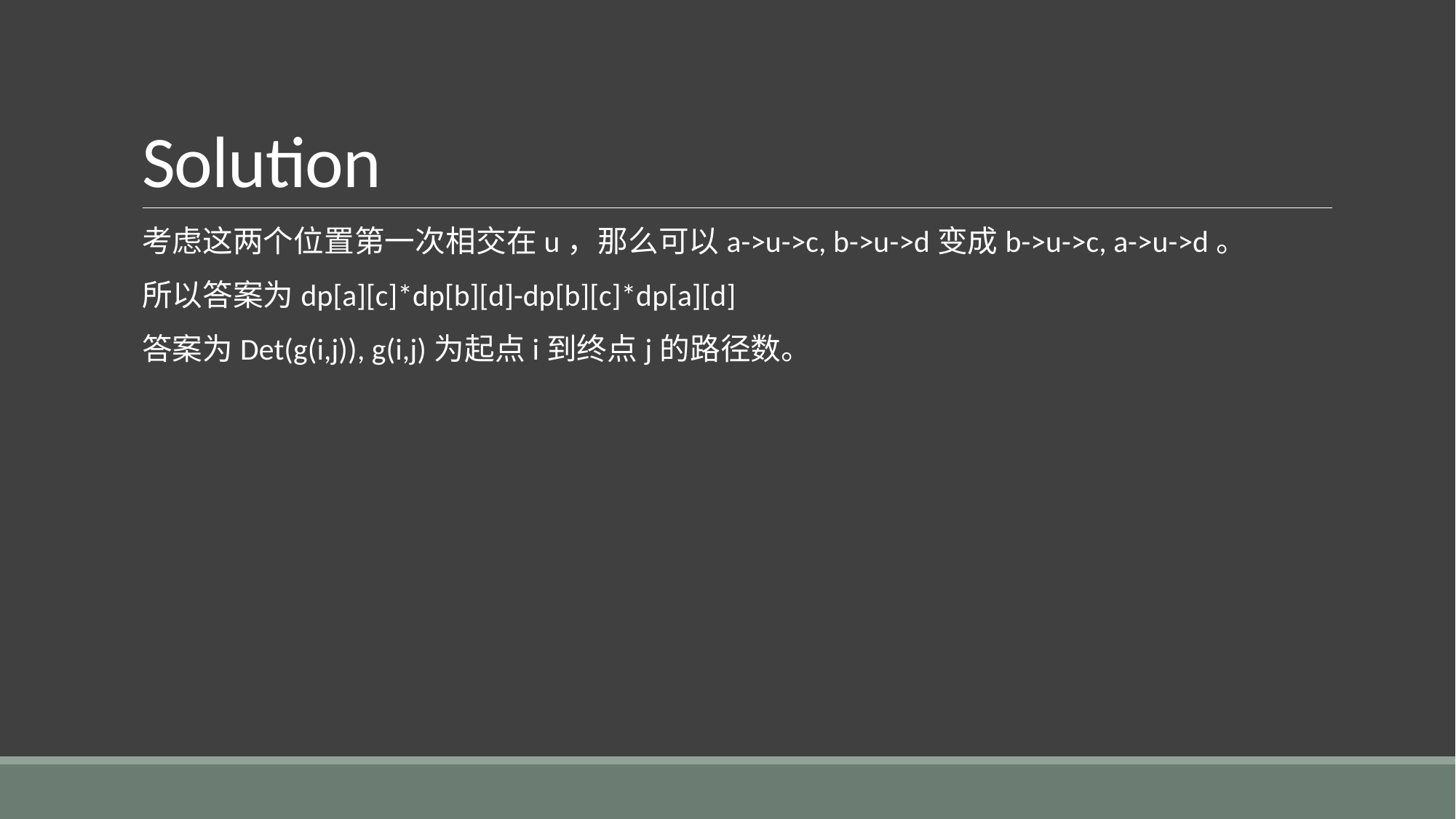

# Solution
考虑这两个位置第一次相交在u，那么可以a->u->c, b->u->d变成b->u->c, a->u->d。
所以答案为dp[a][c]*dp[b][d]-dp[b][c]*dp[a][d]
答案为Det(g(i,j)), g(i,j)为起点i到终点j的路径数。